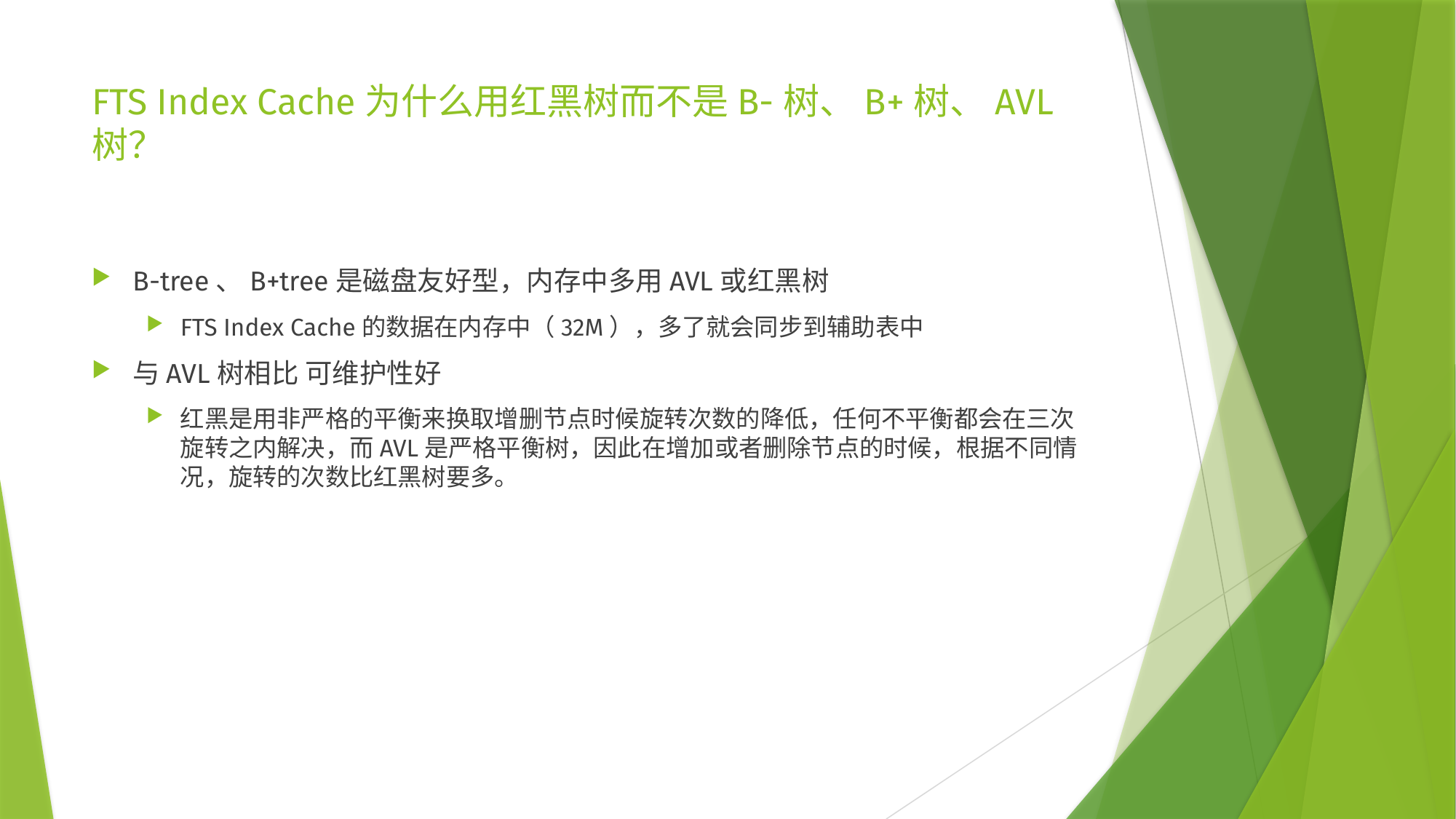

# FTS Index Cache为什么用红黑树而不是B-树、B+树、AVL树？
B-tree、B+tree是磁盘友好型，内存中多用AVL或红黑树
FTS Index Cache的数据在内存中（32M），多了就会同步到辅助表中
与AVL树相比 可维护性好
红黑是用非严格的平衡来换取增删节点时候旋转次数的降低，任何不平衡都会在三次旋转之内解决，而AVL是严格平衡树，因此在增加或者删除节点的时候，根据不同情况，旋转的次数比红黑树要多。